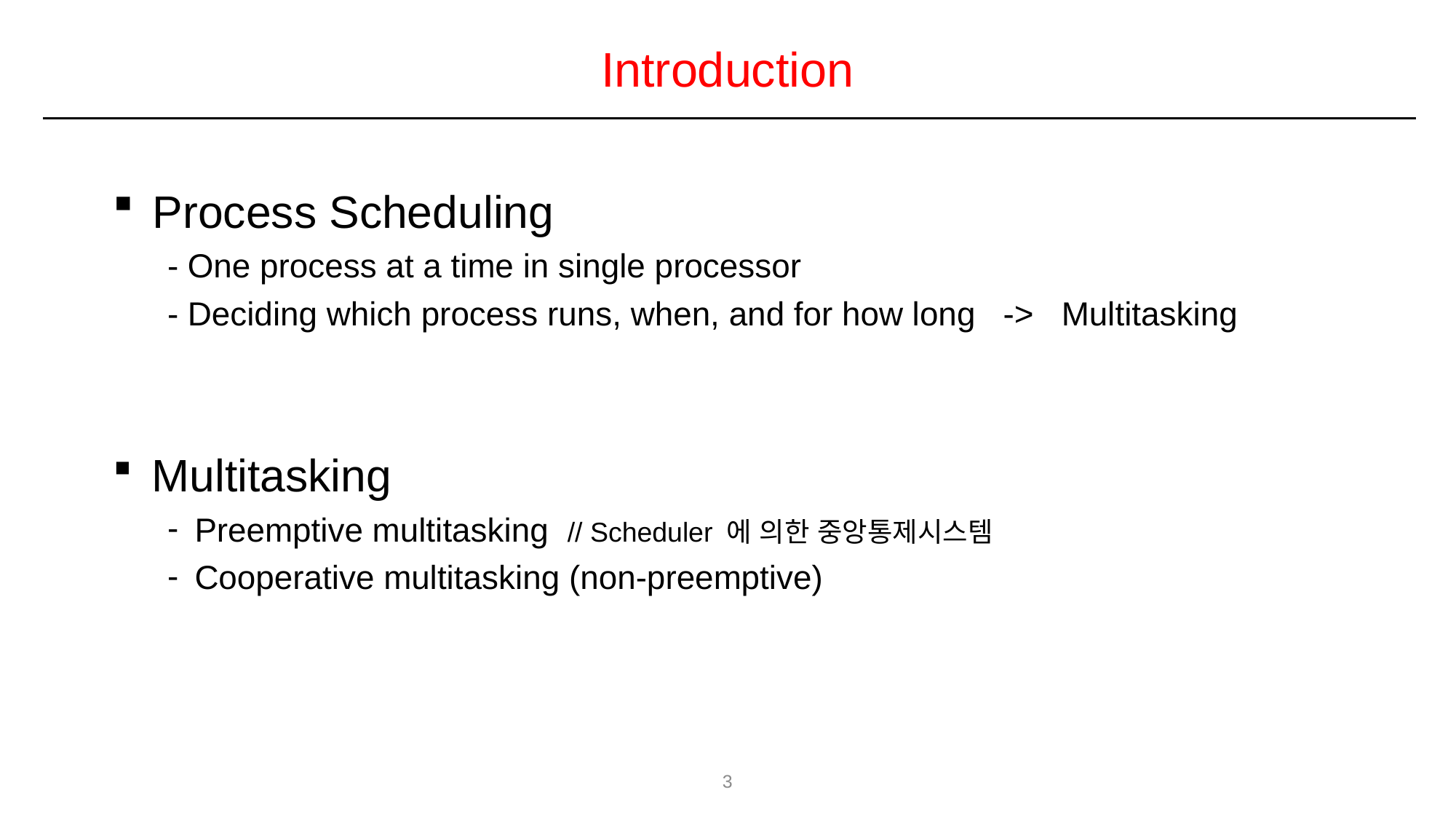

# Introduction
 Process Scheduling
- One process at a time in single processor
- Deciding which process runs, when, and for how long   ->   Multitasking

 Multitasking
Preemptive multitasking  // Scheduler 에 의한 중앙통제시스템
Cooperative multitasking (non-preemptive)

3